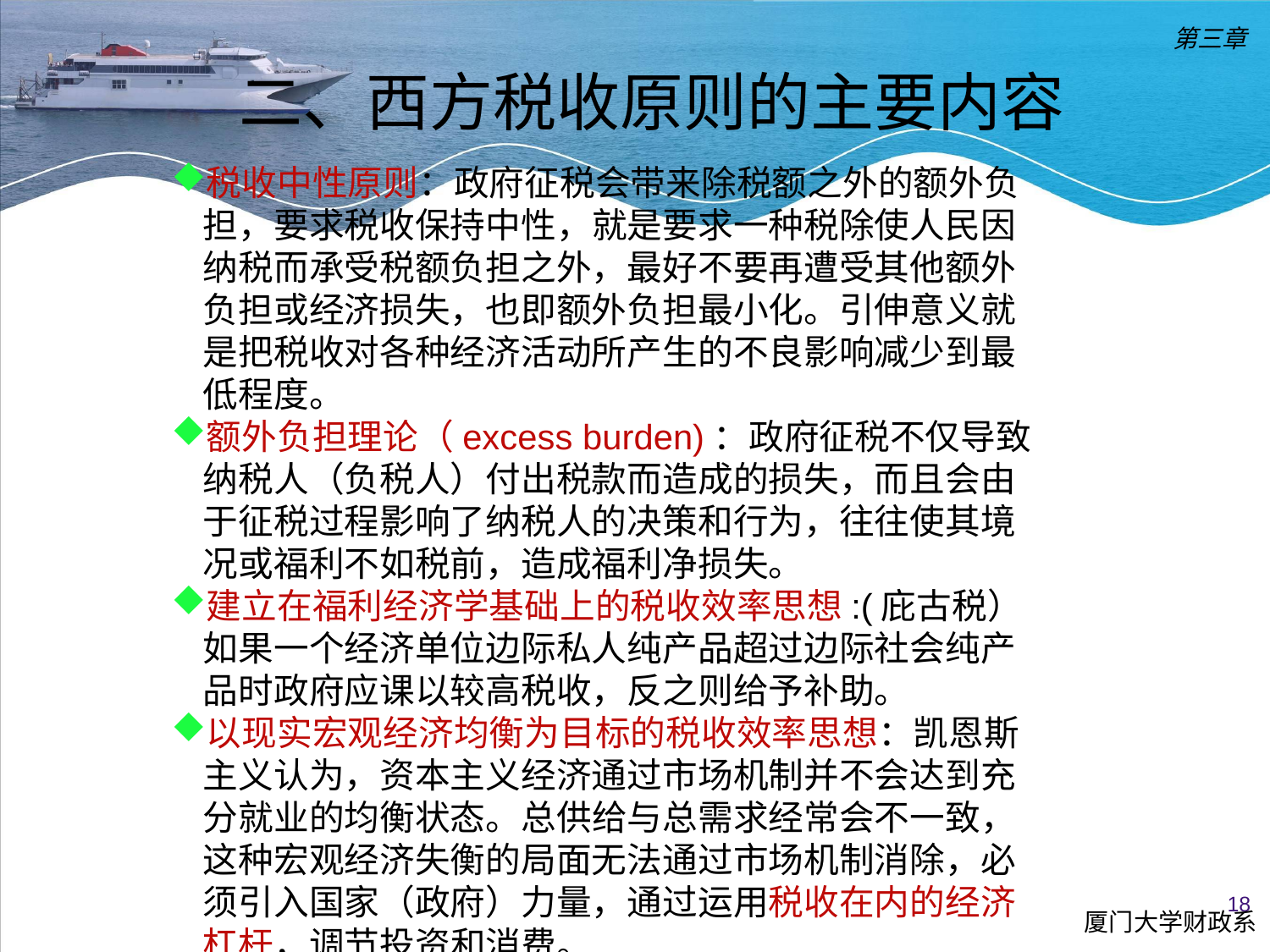

第三章
二、西方税收原则的主要内容
税收中性原则：政府征税会带来除税额之外的额外负担，要求税收保持中性，就是要求一种税除使人民因纳税而承受税额负担之外，最好不要再遭受其他额外负担或经济损失，也即额外负担最小化。引伸意义就是把税收对各种经济活动所产生的不良影响减少到最低程度。
额外负担理论（excess burden)：政府征税不仅导致纳税人（负税人）付出税款而造成的损失，而且会由于征税过程影响了纳税人的决策和行为，往往使其境况或福利不如税前，造成福利净损失。
建立在福利经济学基础上的税收效率思想:(庇古税）如果一个经济单位边际私人纯产品超过边际社会纯产品时政府应课以较高税收，反之则给予补助。
以现实宏观经济均衡为目标的税收效率思想：凯恩斯主义认为，资本主义经济通过市场机制并不会达到充分就业的均衡状态。总供给与总需求经常会不一致，这种宏观经济失衡的局面无法通过市场机制消除，必须引入国家（政府）力量，通过运用税收在内的经济杠杆，调节投资和消费。
18
厦门大学财政系